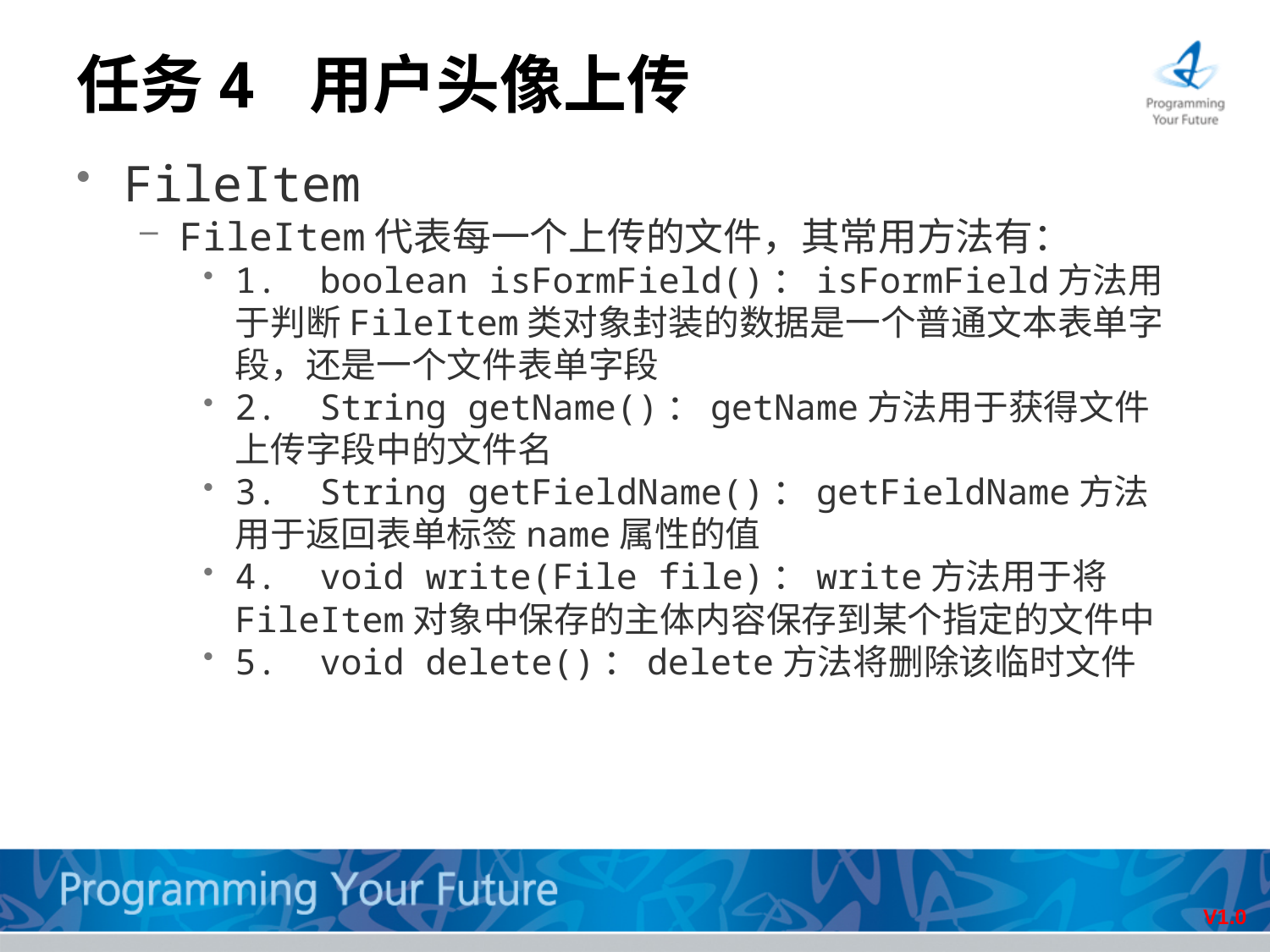

# 任务4 用户头像上传
FileItem
FileItem代表每一个上传的文件，其常用方法有：
1.  boolean isFormField()：isFormField方法用于判断FileItem类对象封装的数据是一个普通文本表单字段，还是一个文件表单字段
2.  String getName()：getName方法用于获得文件上传字段中的文件名
3.  String getFieldName()：getFieldName方法用于返回表单标签name属性的值
4.  void write(File file)：write方法用于将FileItem对象中保存的主体内容保存到某个指定的文件中
5.  void delete()：delete方法将删除该临时文件